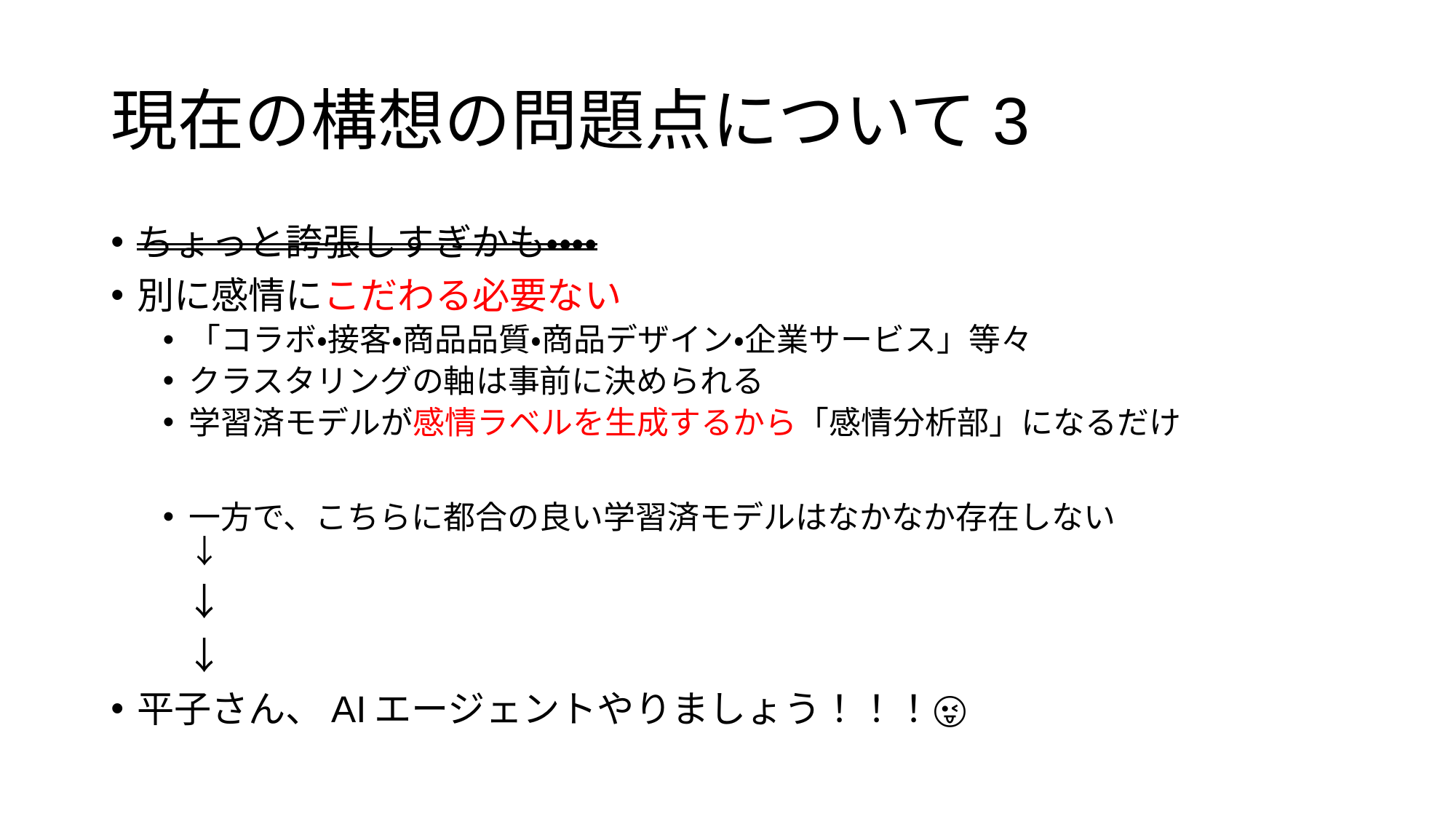

# 現在の構想の問題点について3
ちょっと誇張しすぎかも・・・・
別に感情にこだわる必要ない
「コラボ・接客・商品品質・商品デザイン・企業サービス」等々
クラスタリングの軸は事前に決められる
学習済モデルが感情ラベルを生成するから「感情分析部」になるだけ

一方で、こちらに都合の良い学習済モデルはなかなか存在しない
↓
　　↓
　　↓
平子さん、AIエージェントやりましょう！！！😜